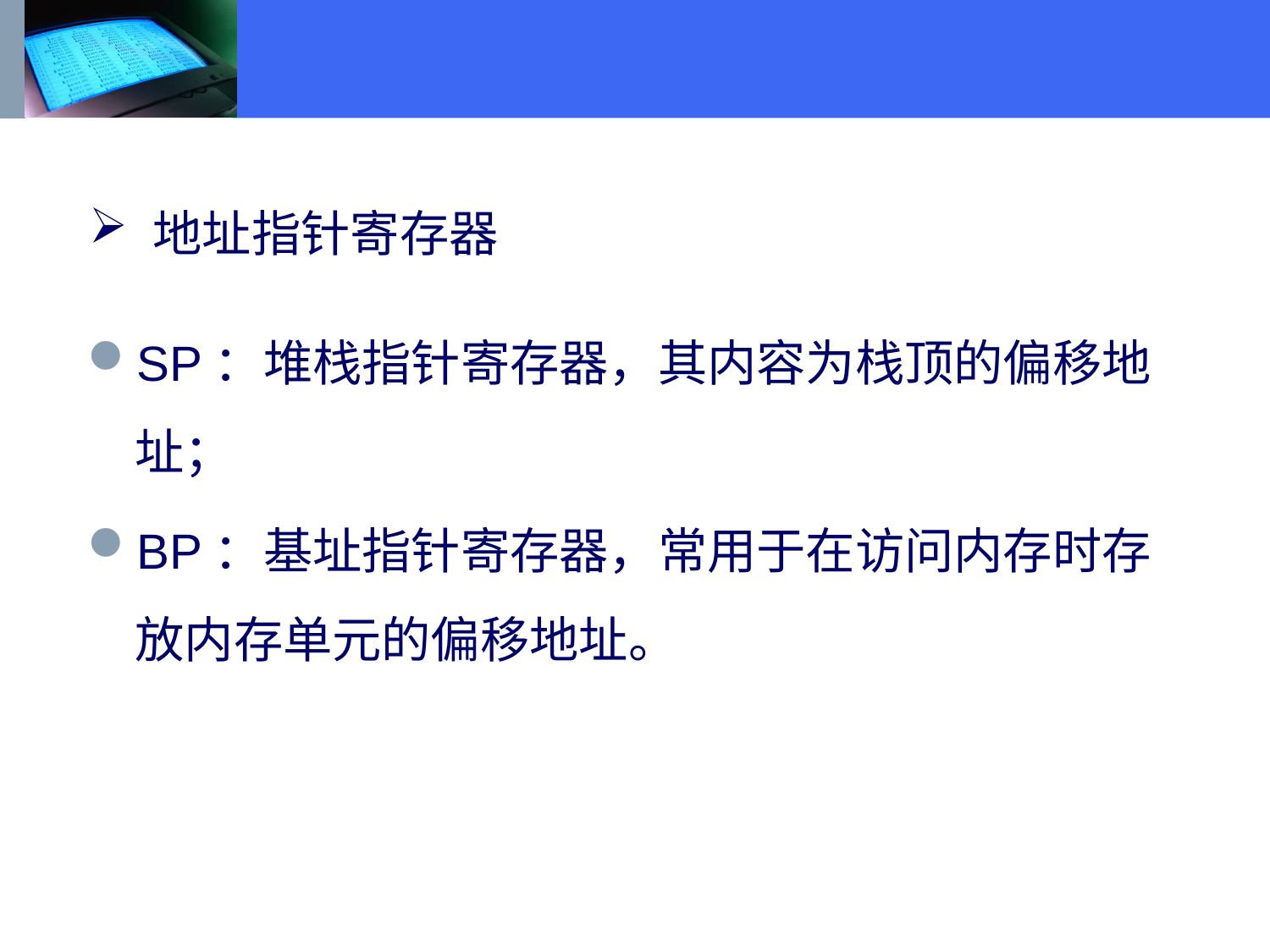

地址指针寄存器
SP：堆栈指针寄存器，其内容为栈顶的偏移地址；
BP：基址指针寄存器，常用于在访问内存时存放内存单元的偏移地址。